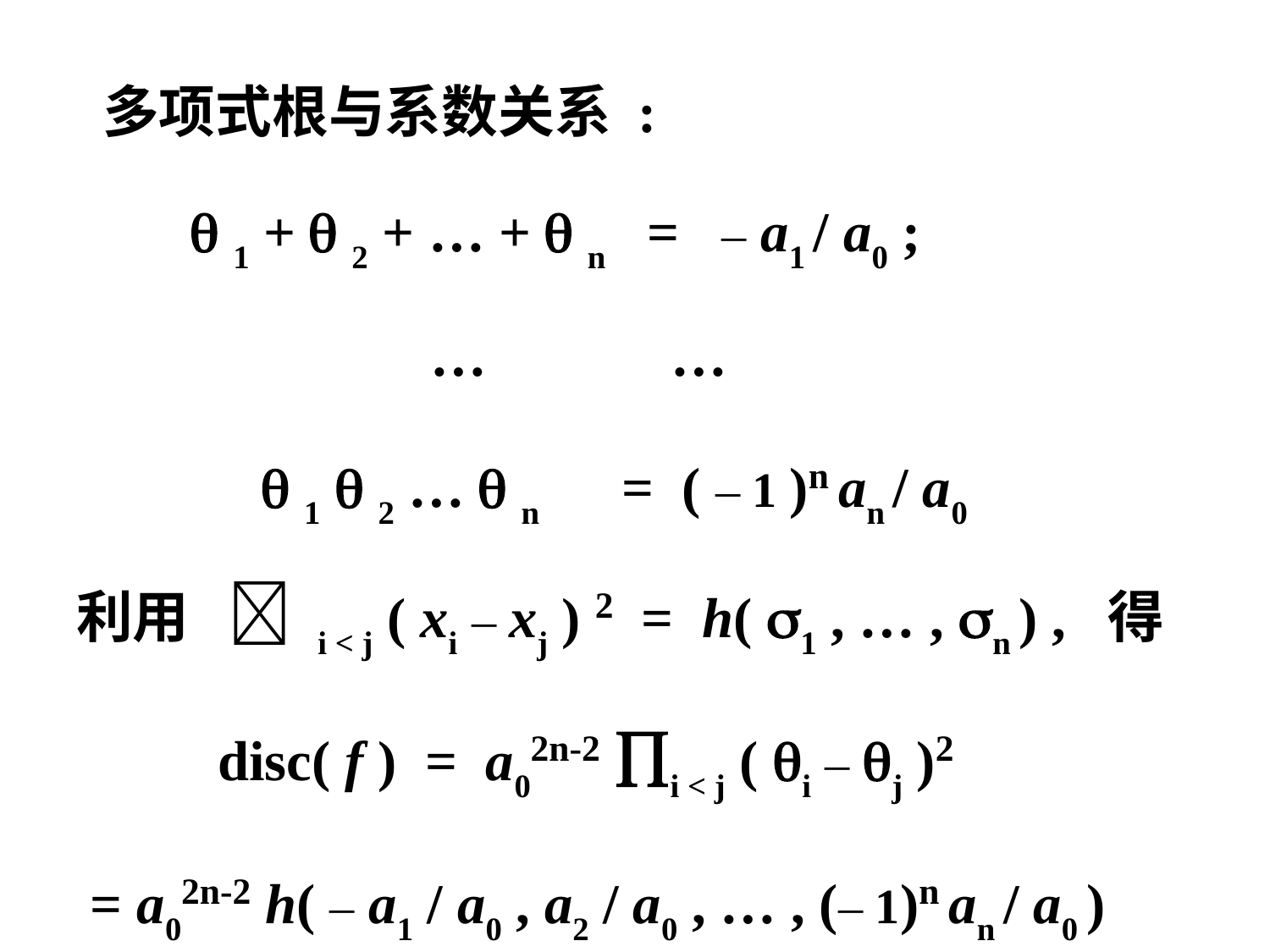

多项式根与系数关系 :
        θ 1 + θ 2 + … + θ n     =   – a1 / a0 ;
                         …             …
             θ 1 θ 2 … θ n          =  ( – 1 )n an / a0
利用   ∏ i < j ( xi – xj ) 2   =  h( σ1 , … , σn ) ,  得
          disc( f )  =  a02n-2 ∏i < j ( θi – θj )2
 = a02n-2 h( – a1 / a0 , a2 / a0 , … , (– 1)n an / a0 )